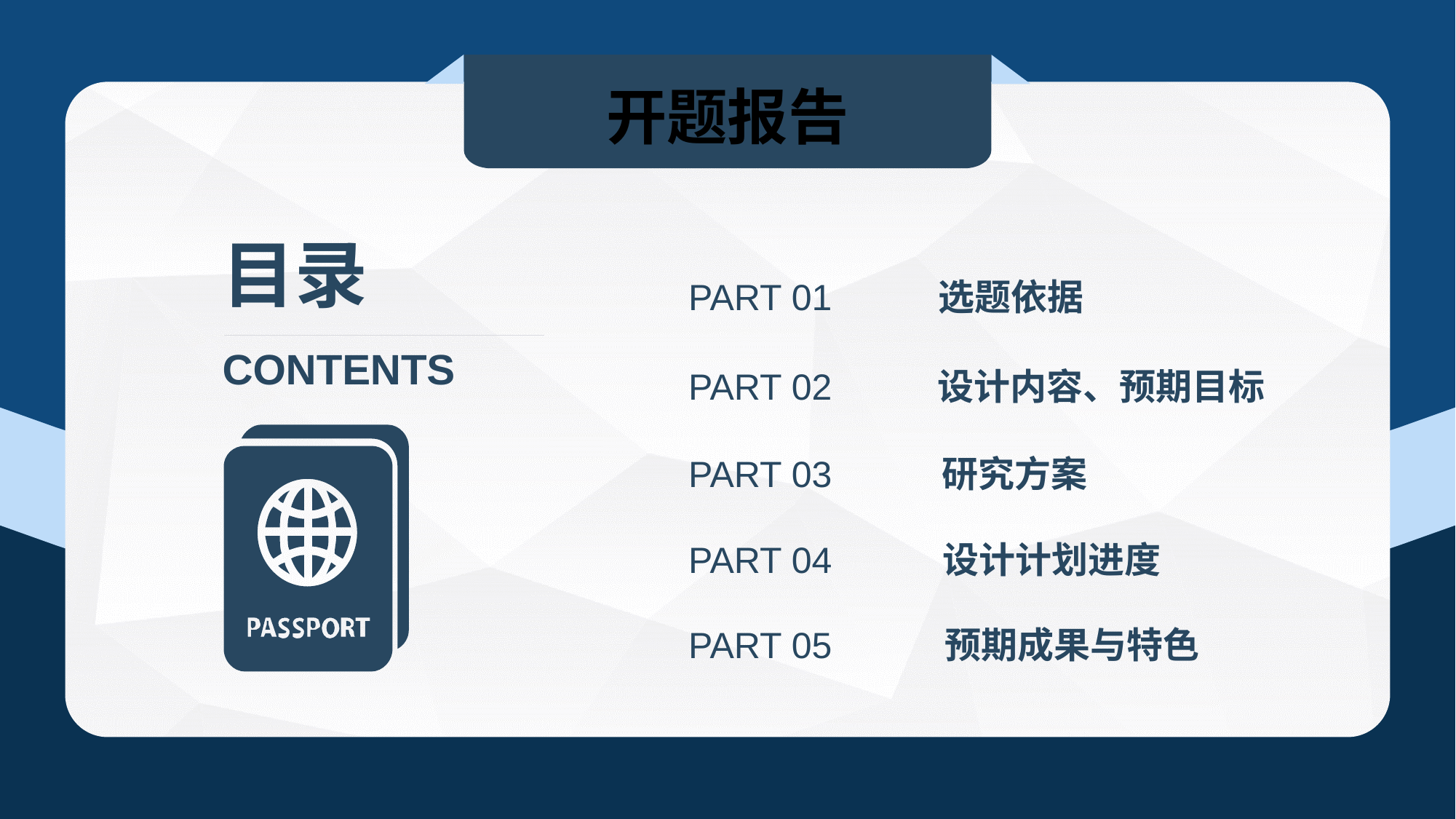

开题报告

目录
CONTENTS
PART 01
PART 02
PART 03
PART 04
PART 05
选题依据
设计内容、预期目标
研究方案
设计计划进度
预期成果与特色

子煜